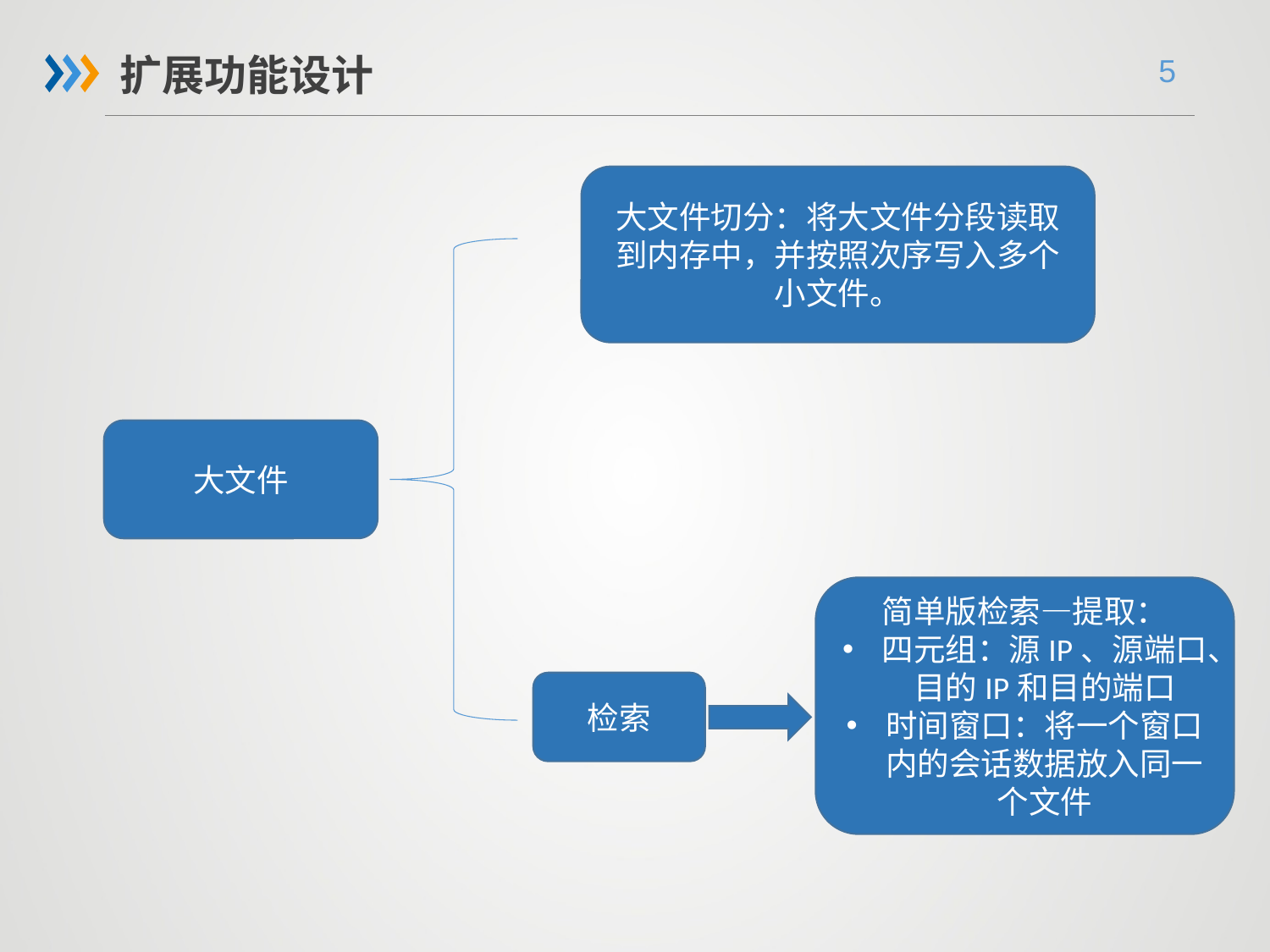

扩展功能设计
大文件切分：将大文件分段读取到内存中，并按照次序写入多个小文件。

大文件
简单版检索—提取：
四元组：源IP、源端口、目的IP和目的端口
时间窗口：将一个窗口内的会话数据放入同一个文件
检索